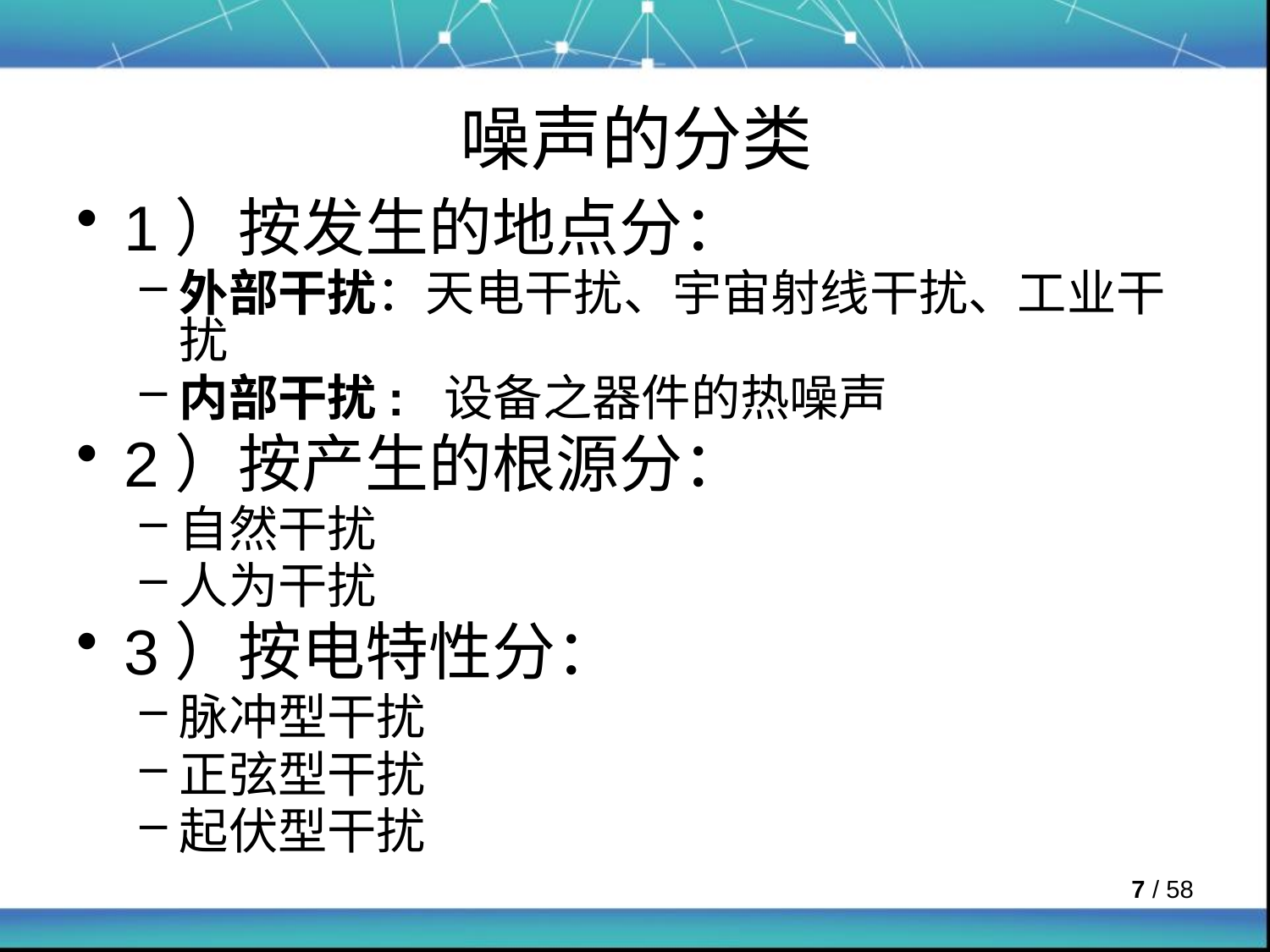

# 噪声的分类
1）按发生的地点分：
外部干扰：天电干扰、宇宙射线干扰、工业干扰
内部干扰:  设备之器件的热噪声
2）按产生的根源分：
自然干扰
人为干扰
3）按电特性分：
脉冲型干扰
正弦型干扰
起伏型干扰
7 / 58